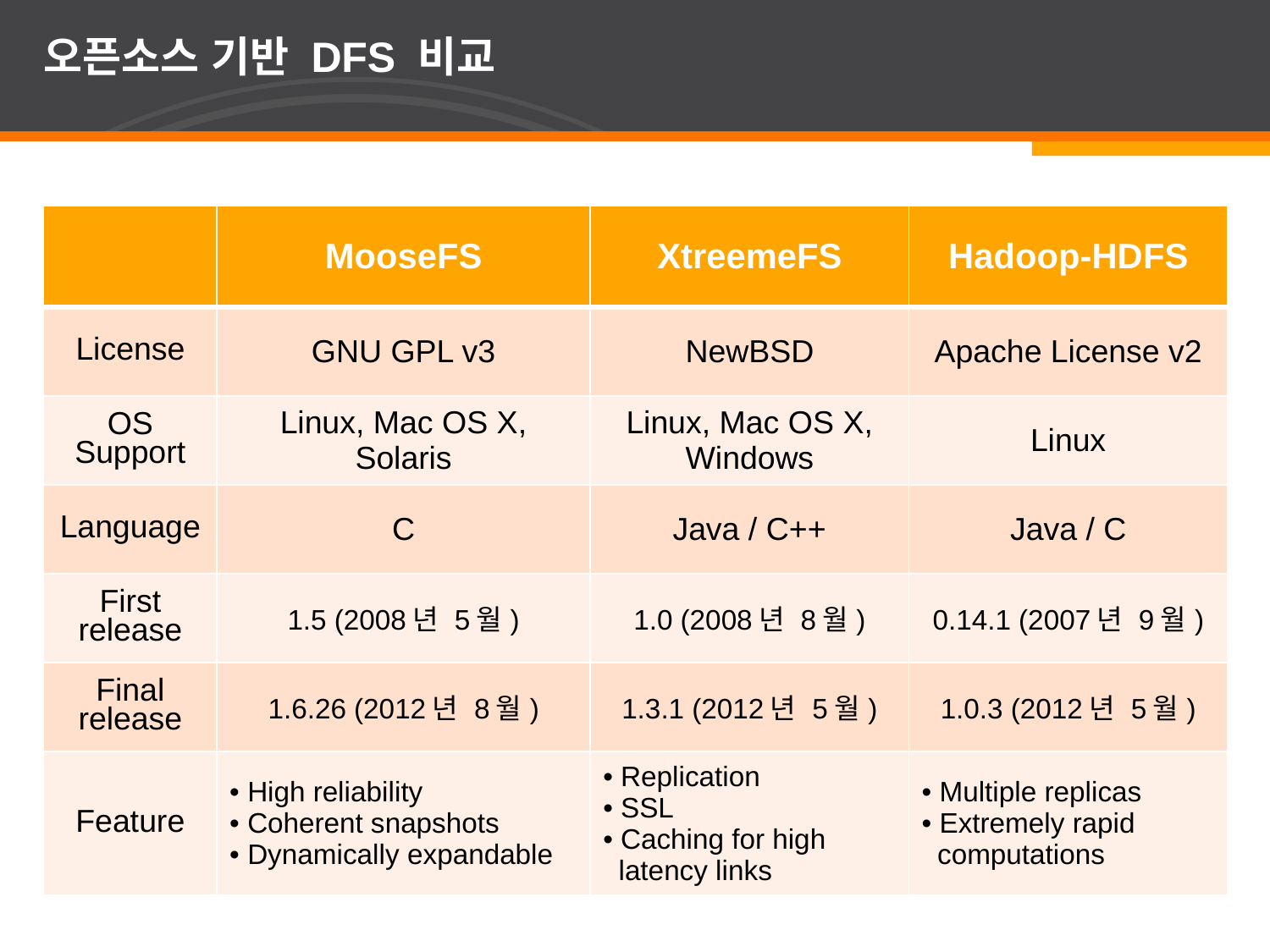

# 오픈소스 기반 DFS 비교
|  | MooseFS | XtreemeFS | Hadoop-HDFS |
| --- | --- | --- | --- |
| License | GNU GPL v3 | NewBSD | Apache License v2 |
| OS Support | Linux, Mac OS X, Solaris | Linux, Mac OS X, Windows | Linux |
| Language | C | Java / C++ | Java / C |
| First release | 1.5 (2008년 5월) | 1.0 (2008년 8월) | 0.14.1 (2007년 9월) |
| Final release | 1.6.26 (2012년 8월) | 1.3.1 (2012년 5월) | 1.0.3 (2012년 5월) |
| Feature | • High reliability • Coherent snapshots • Dynamically expandable | • Replication • SSL • Caching for high latency links | • Multiple replicas • Extremely rapid computations |